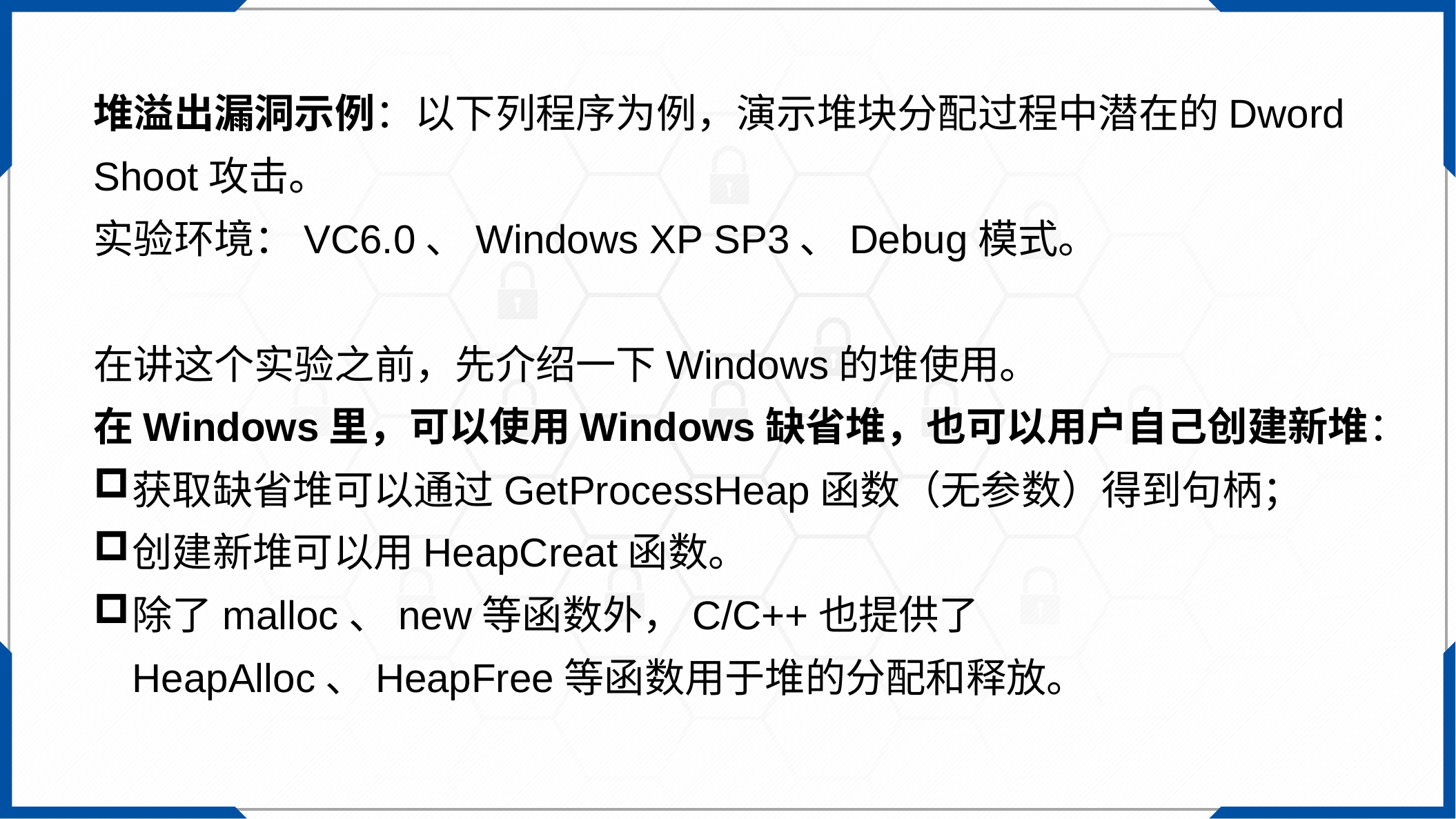

堆溢出漏洞示例：以下列程序为例，演示堆块分配过程中潜在的Dword Shoot攻击。
实验环境：VC6.0、Windows XP SP3、Debug模式。

在讲这个实验之前，先介绍一下Windows的堆使用。
在Windows里，可以使用Windows缺省堆，也可以用户自己创建新堆：
获取缺省堆可以通过GetProcessHeap函数（无参数）得到句柄；
创建新堆可以用HeapCreat函数。
除了malloc、new等函数外，C/C++也提供了HeapAlloc、HeapFree等函数用于堆的分配和释放。